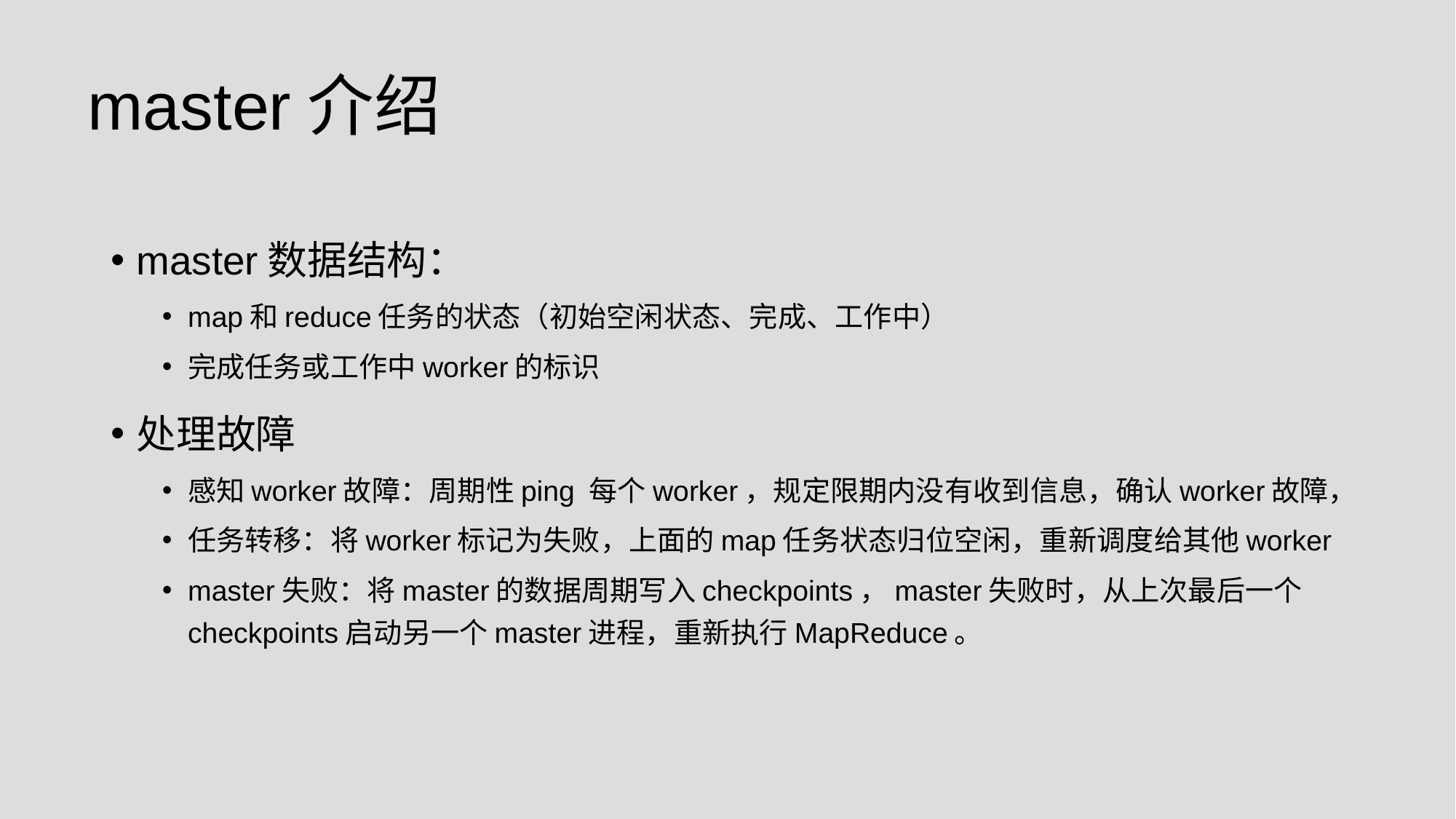

# master介绍
master数据结构：
map和reduce任务的状态（初始空闲状态、完成、工作中）
完成任务或工作中worker的标识
处理故障
感知worker故障：周期性ping 每个worker，规定限期内没有收到信息，确认worker故障，
任务转移：将worker标记为失败，上面的map任务状态归位空闲，重新调度给其他worker
master失败：将master的数据周期写入checkpoints，master失败时，从上次最后一个checkpoints启动另一个master进程，重新执行MapReduce。